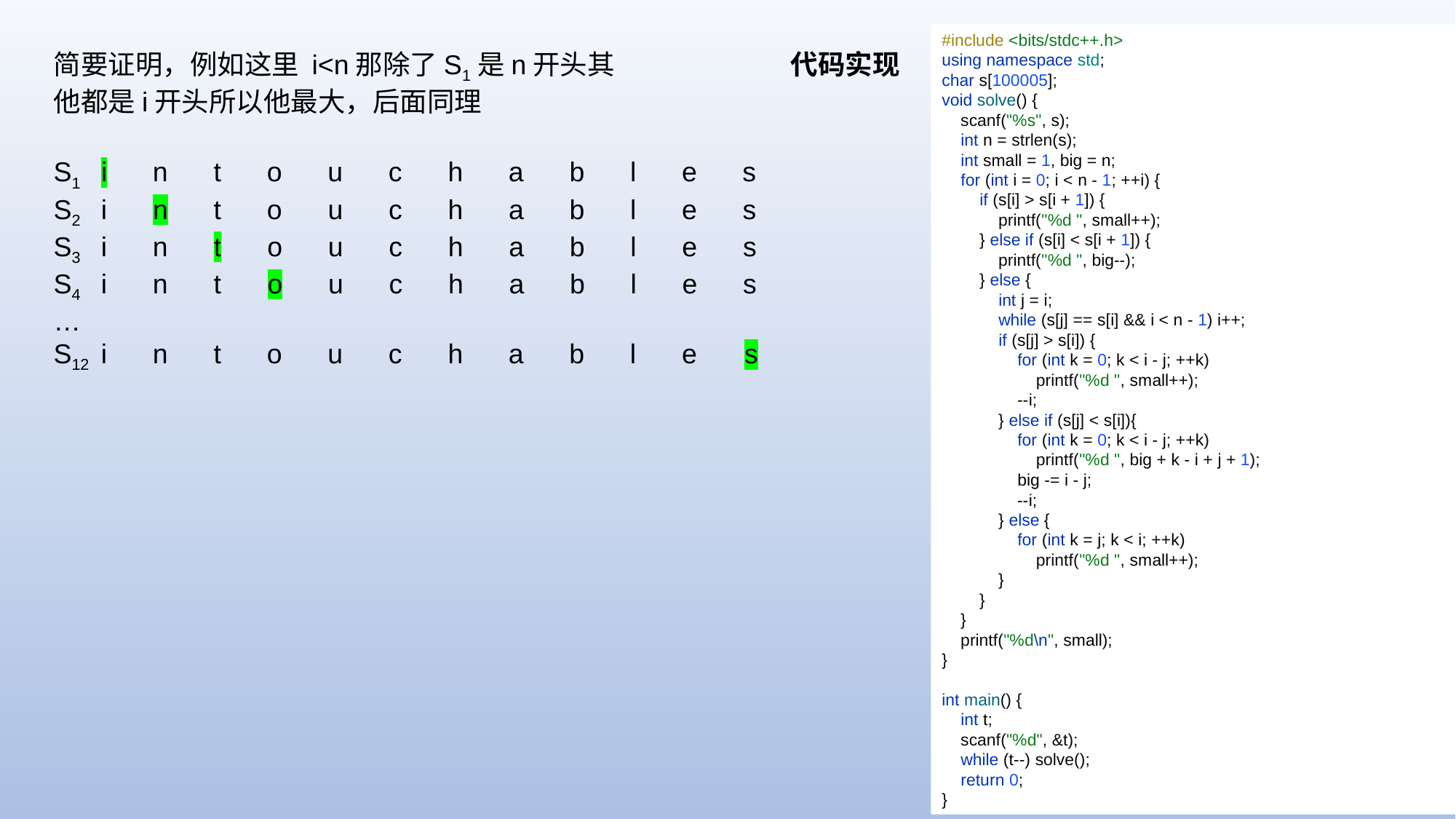

#include <bits/stdc++.h>
using namespace std;
char s[100005];
void solve() {
    scanf("%s", s);
    int n = strlen(s);
    int small = 1, big = n;
    for (int i = 0; i < n - 1; ++i) {
        if (s[i] > s[i + 1]) {
            printf("%d ", small++);
        } else if (s[i] < s[i + 1]) {
            printf("%d ", big--);
        } else {
            int j = i;
            while (s[j] == s[i] && i < n - 1) i++;
            if (s[j] > s[i]) {
                for (int k = 0; k < i - j; ++k)
                    printf("%d ", small++);
                --i;
            } else if (s[j] < s[i]){
                for (int k = 0; k < i - j; ++k)
                    printf("%d ", big + k - i + j + 1);
                big -= i - j;
                --i;
            } else {
                for (int k = j; k < i; ++k)
                    printf("%d ", small++);
            }
        }
    }
    printf("%d\n", small);
}
int main() {
    int t;
    scanf("%d", &t);
    while (t--) solve();
    return 0;
}
简要证明，例如这里 i<n那除了S1是n开头其他都是i开头所以他最大，后面同理
代码实现
S1    i      n      t      o      u      c      h      a      b      l      e      s
S2    i      n      t      o      u      c      h      a      b      l      e      s
S3    i      n      t      o      u      c      h      a      b      l      e      s
S4    i      n      t      o      u      c      h      a      b      l      e      s
…
S12  i      n      t      o      u      c      h      a      b      l      e      s